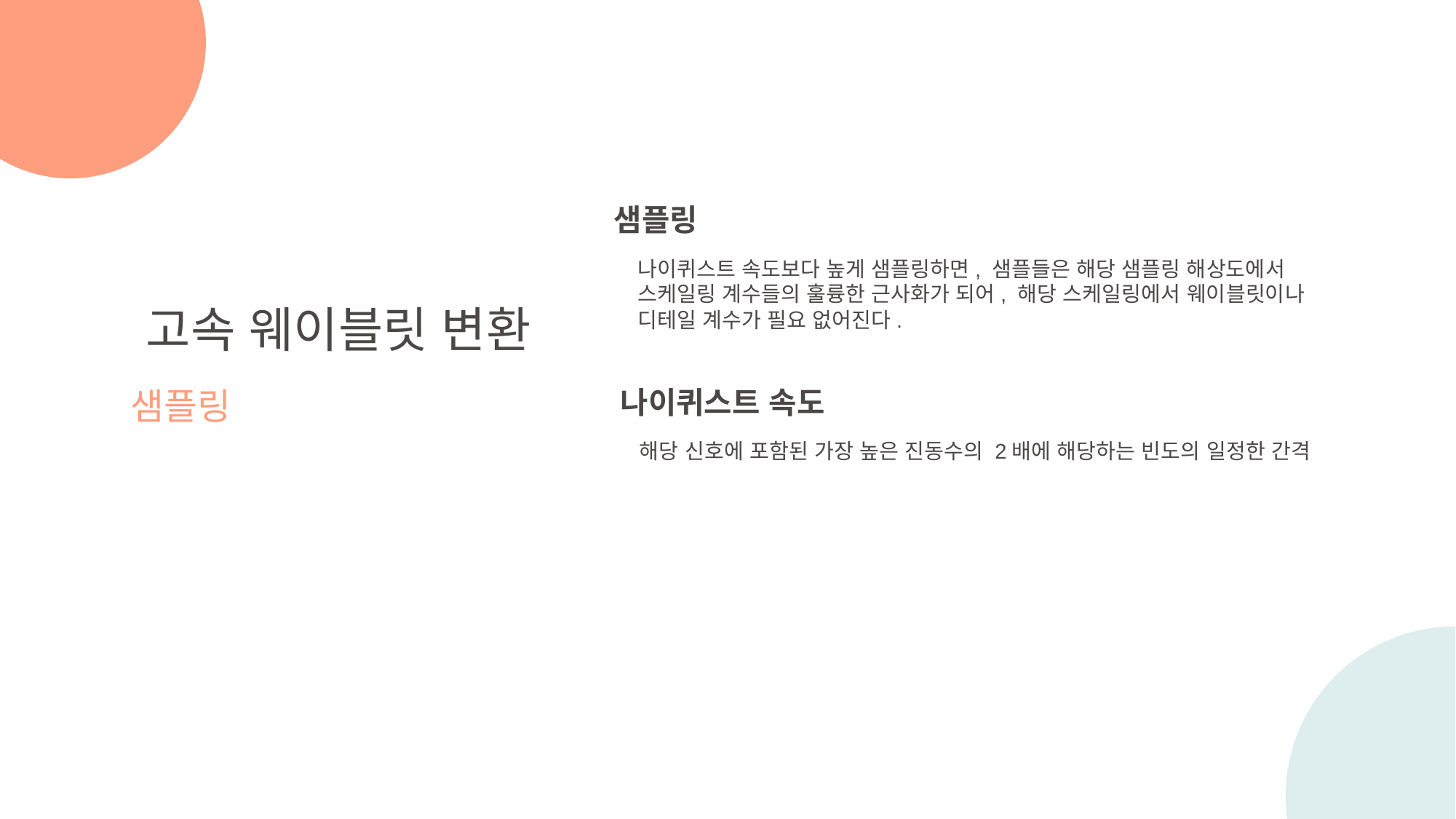

샘플링
나이퀴스트 속도보다 높게 샘플링하면, 샘플들은 해당 샘플링 해상도에서
스케일링 계수들의 훌륭한 근사화가 되어, 해당 스케일링에서 웨이블릿이나
디테일 계수가 필요 없어진다.
고속 웨이블릿 변환
샘플링
나이퀴스트 속도
해당 신호에 포함된 가장 높은 진동수의 2배에 해당하는 빈도의 일정한 간격